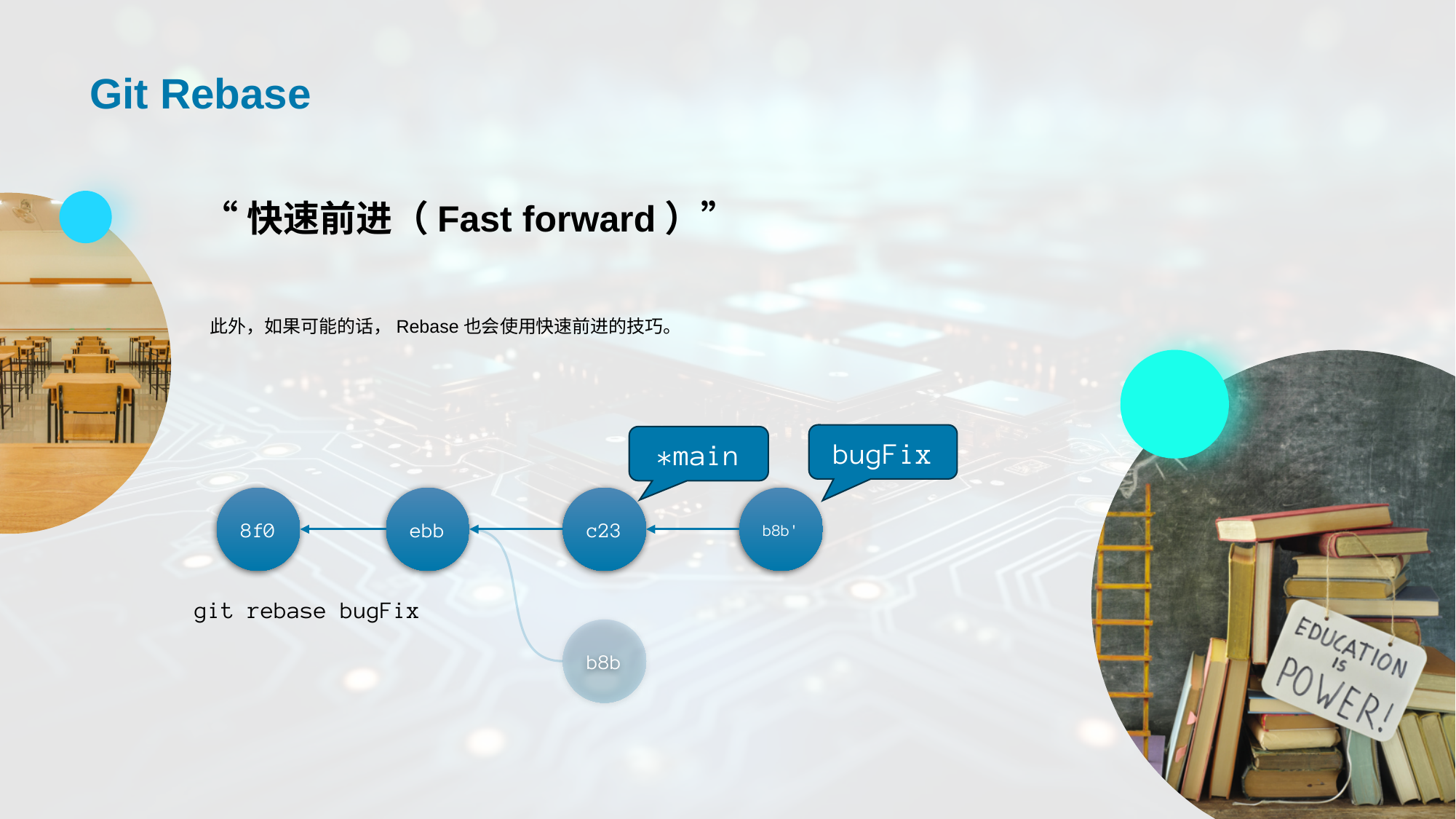

# Git Rebase
“快速前进（Fast forward）”

此外，如果可能的话，Rebase也会使用快速前进的技巧。

bugFix
*main
b8b'
8f0
ebb
c23
git rebase bugFix
b8b